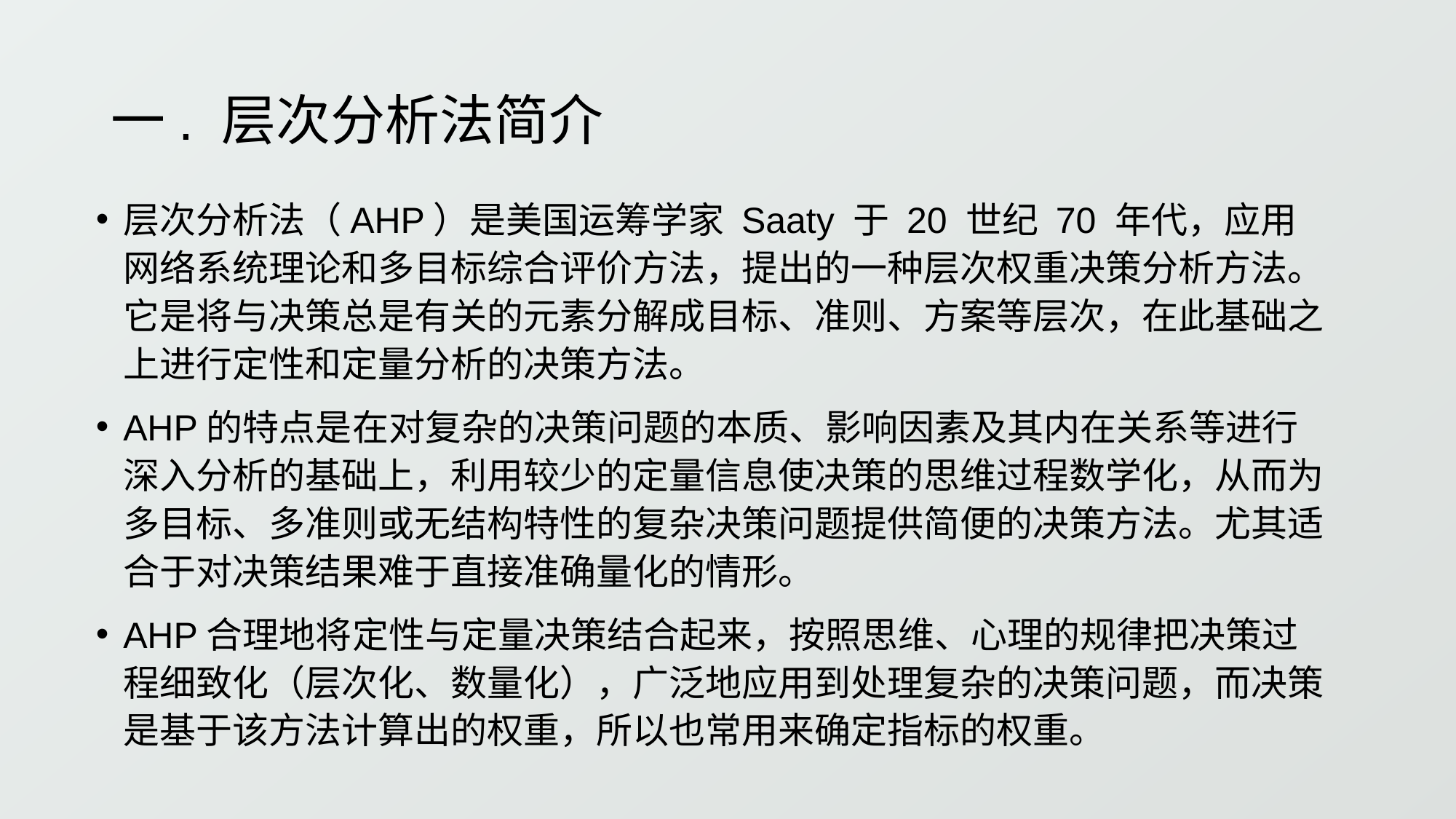

# 一. 层次分析法简介
层次分析法（AHP）是美国运筹学家 Saaty 于 20 世纪 70 年代，应用网络系统理论和多目标综合评价方法，提出的一种层次权重决策分析方法。它是将与决策总是有关的元素分解成目标、准则、方案等层次，在此基础之上进行定性和定量分析的决策方法。
AHP的特点是在对复杂的决策问题的本质、影响因素及其内在关系等进行深入分析的基础上，利用较少的定量信息使决策的思维过程数学化，从而为多目标、多准则或无结构特性的复杂决策问题提供简便的决策方法。尤其适合于对决策结果难于直接准确量化的情形。
AHP合理地将定性与定量决策结合起来，按照思维、心理的规律把决策过程细致化（层次化、数量化），广泛地应用到处理复杂的决策问题，而决策是基于该方法计算出的权重，所以也常用来确定指标的权重。